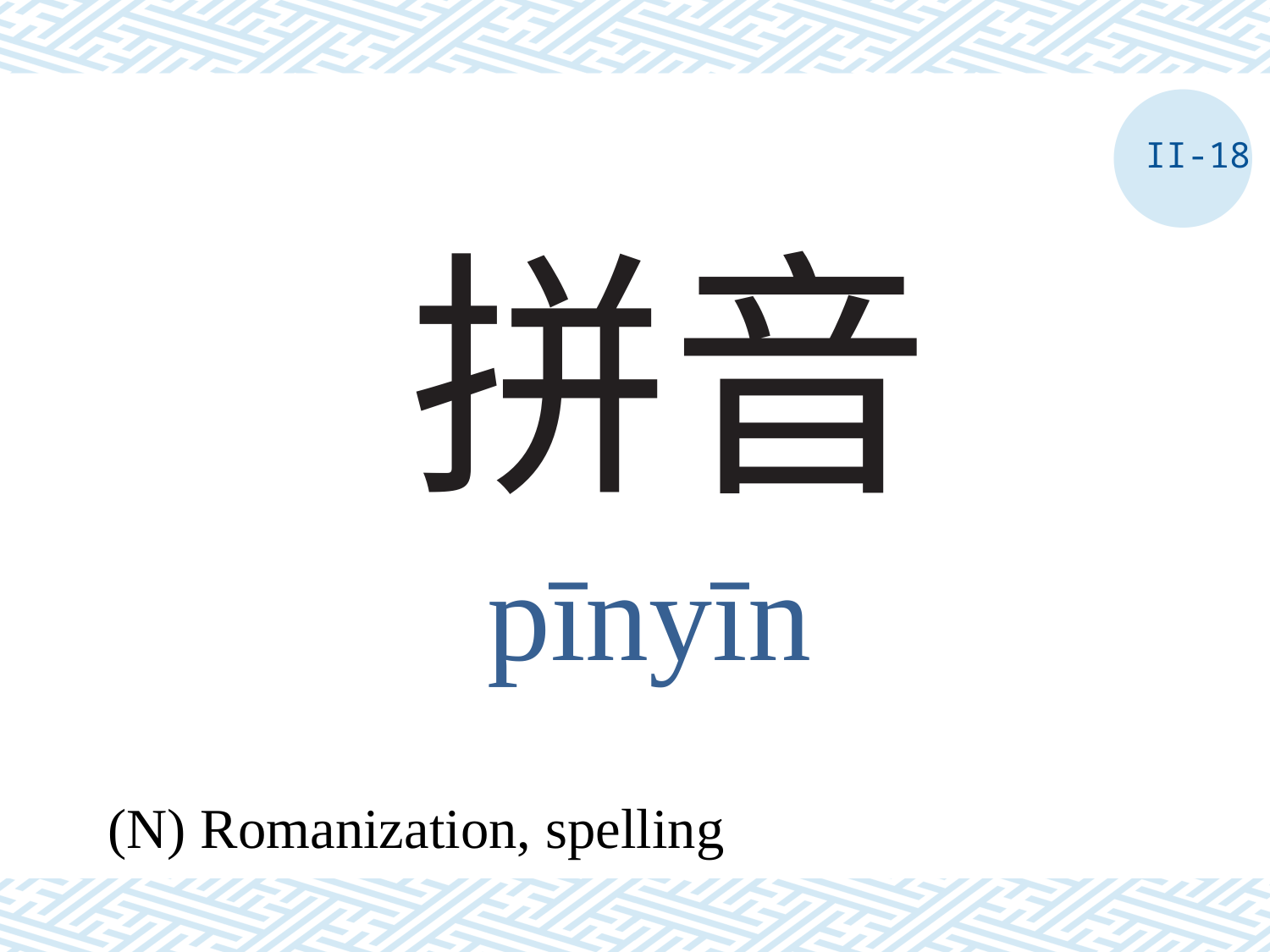

II-18

# 拼音
pīnyīn
(N) Romanization, spelling